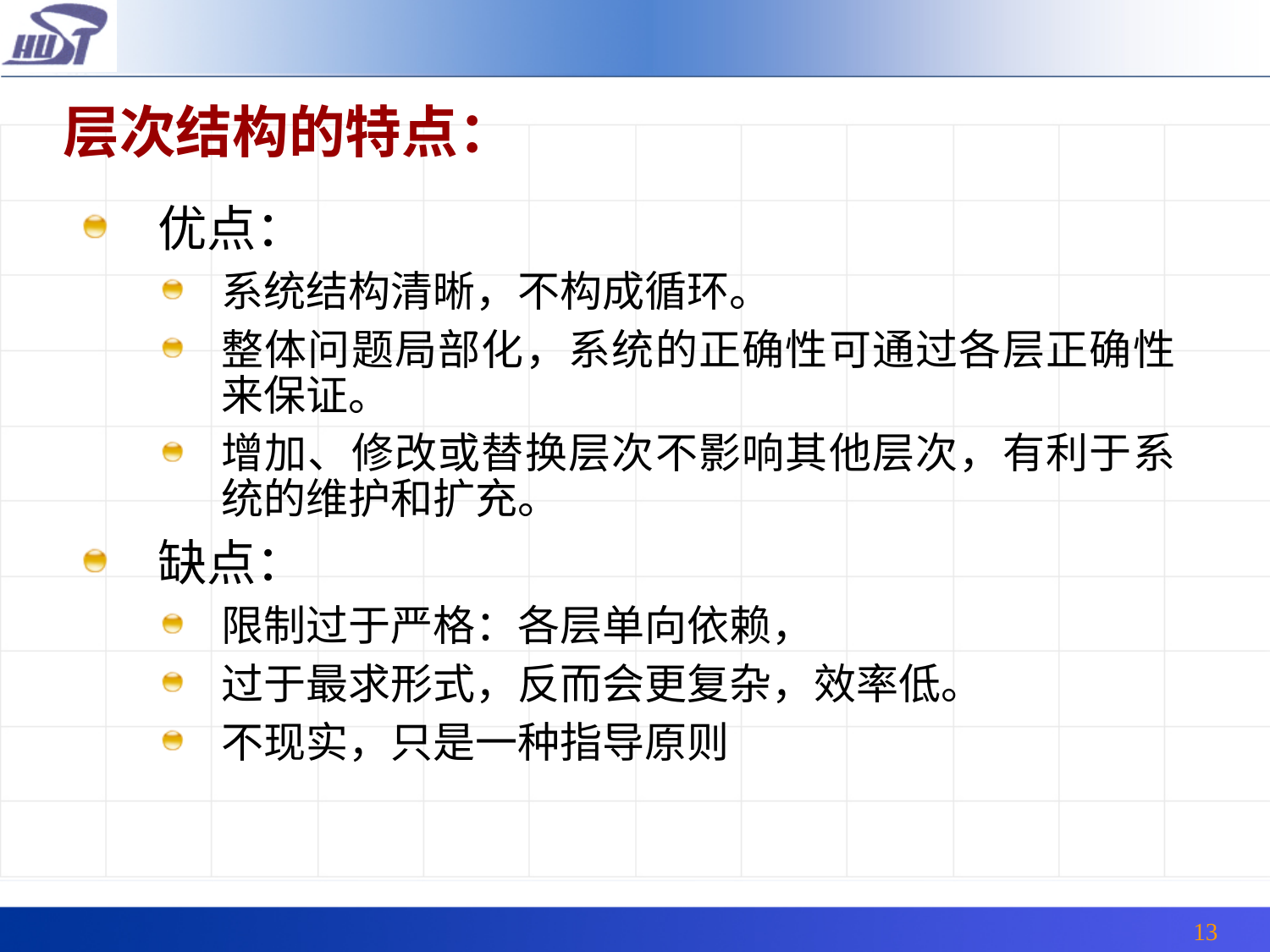

# 层次结构的特点：
优点：
系统结构清晰，不构成循环。
整体问题局部化，系统的正确性可通过各层正确性来保证。
增加、修改或替换层次不影响其他层次，有利于系统的维护和扩充。
缺点：
限制过于严格：各层单向依赖，
过于最求形式，反而会更复杂，效率低。
不现实，只是一种指导原则
13